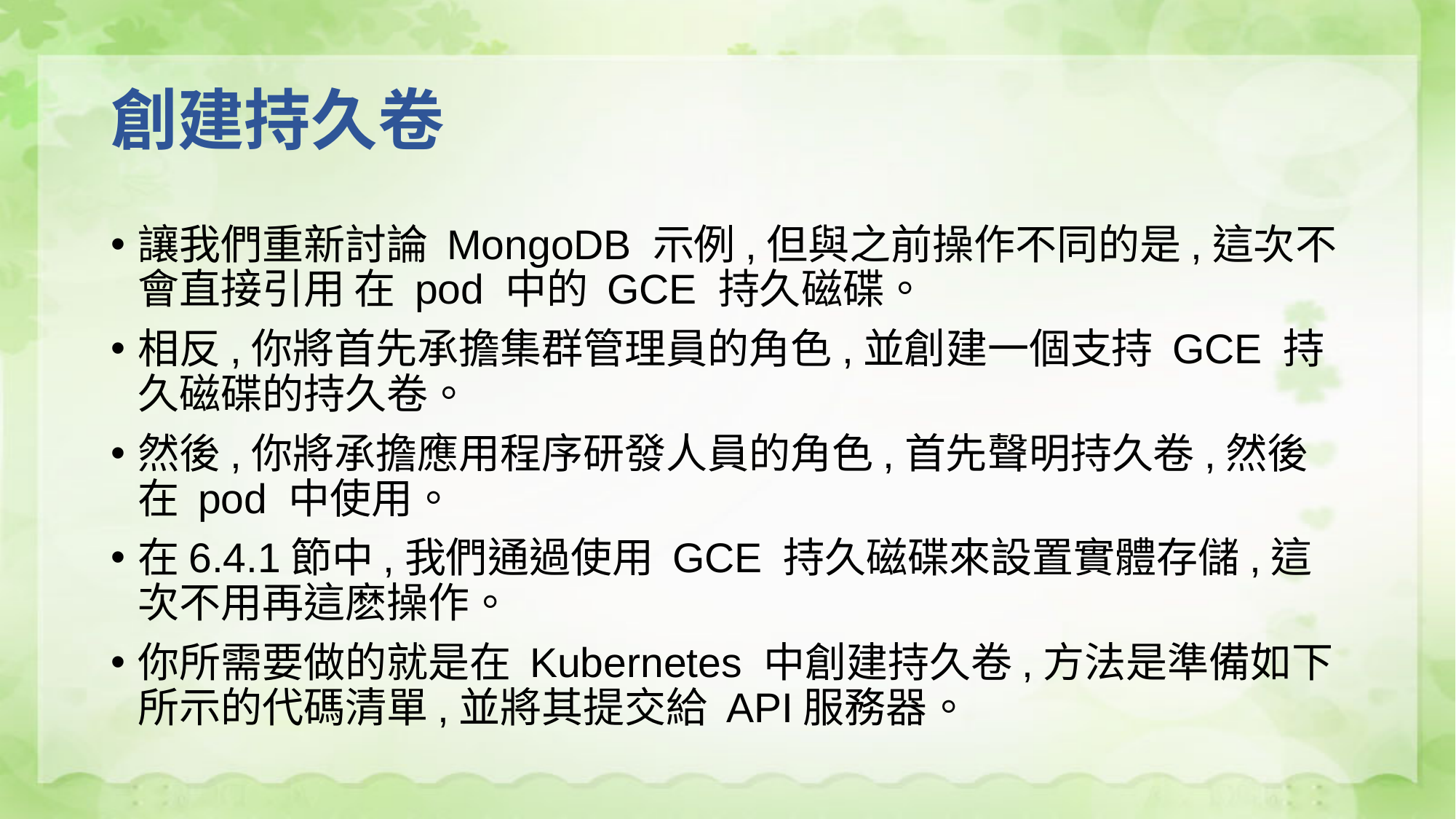

# 創建持久卷
讓我們重新討論 MongoDB 示例,但與之前操作不同的是,這次不會直接引用 在 pod 中的 GCE 持久磁碟。
相反,你將首先承擔集群管理員的角色,並創建一個支持 GCE 持久磁碟的持久卷。
然後,你將承擔應用程序研發人員的角色,首先聲明持久卷,然後在 pod 中使用。
在6.4.1節中,我們通過使用 GCE 持久磁碟來設置實體存儲,這次不用再這麽操作。
你所需要做的就是在 Kubernetes 中創建持久卷,方法是準備如下所示的代碼清單,並將其提交給 API服務器。